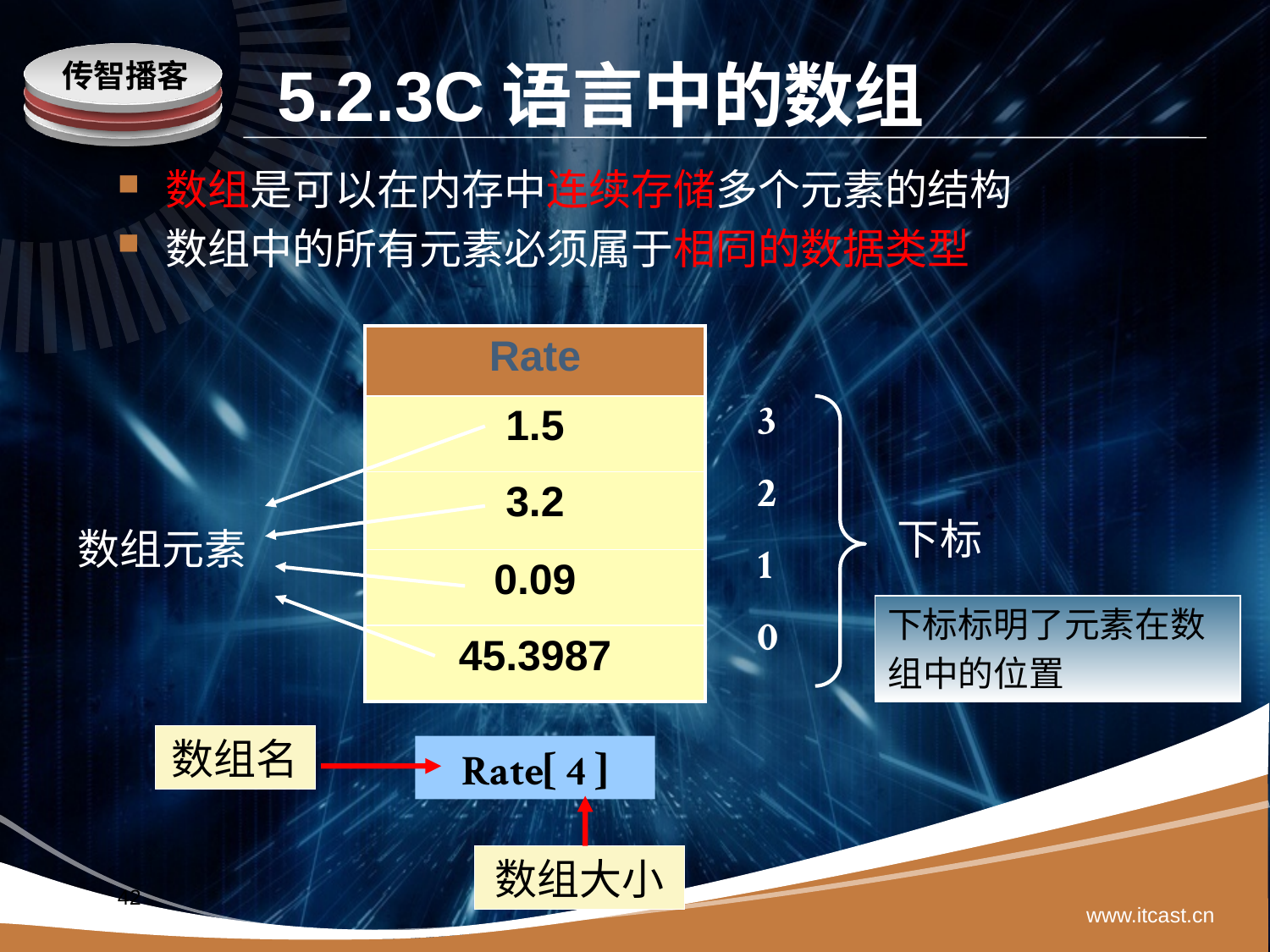

# 5.2.3C语言中的数组
数组是可以在内存中连续存储多个元素的结构
数组中的所有元素必须属于相同的数据类型
| Rate |
| --- |
| 1.5 |
| 3.2 |
| 0.09 |
| 45.3987 |
3
2
1
0

下标
数组元素

下标标明了元素在数组中的位置

数组名
Rate[ 4 ]

数组大小
42
www.itcast.cn